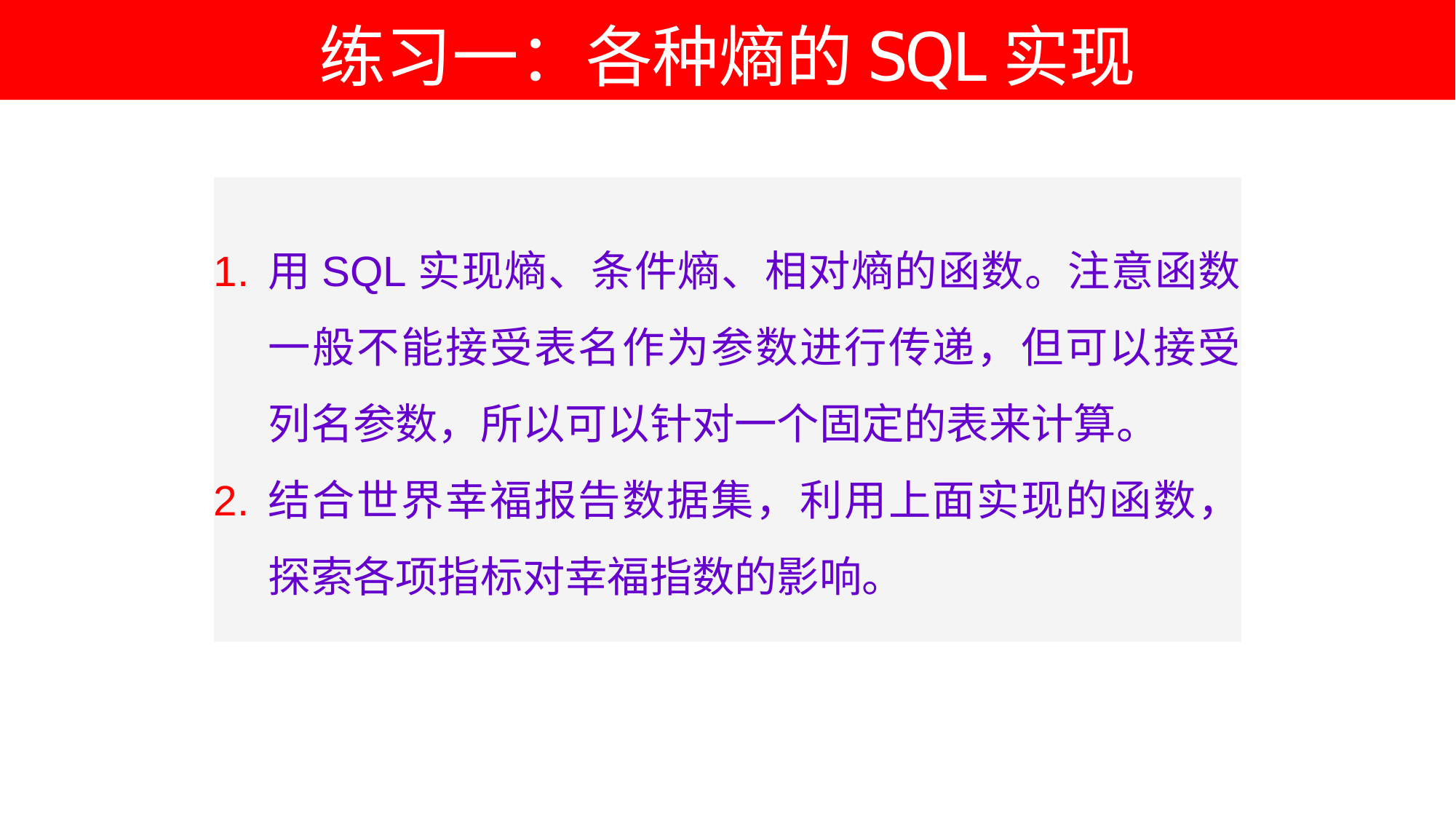

# 练习一：各种熵的SQL实现
用SQL实现熵、条件熵、相对熵的函数。注意函数一般不能接受表名作为参数进行传递，但可以接受列名参数，所以可以针对一个固定的表来计算。
结合世界幸福报告数据集，利用上面实现的函数，探索各项指标对幸福指数的影响。